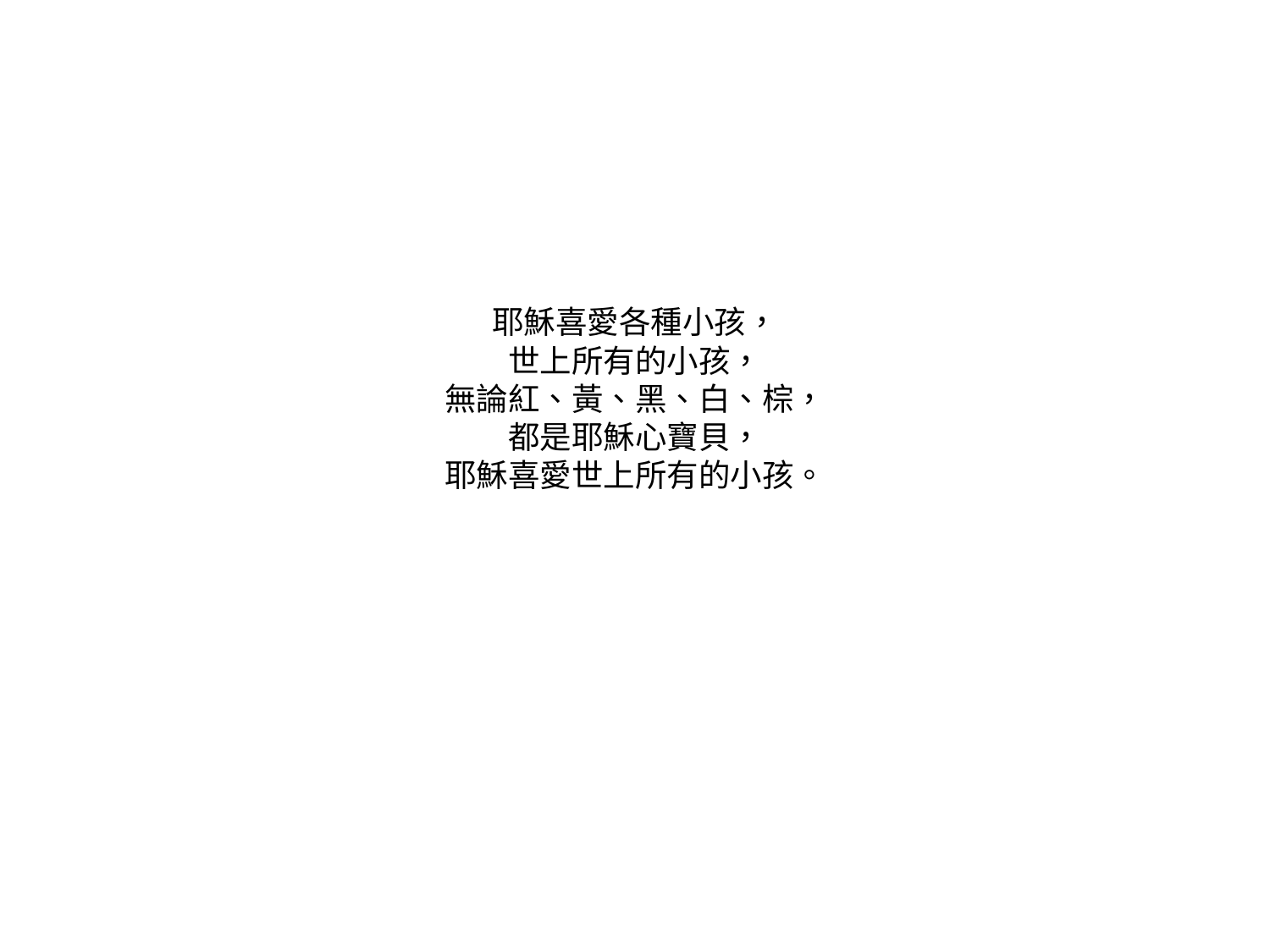

# 耶穌喜愛各種小孩， 世上所有的小孩， 無論紅、黃、黑、白、棕， 都是耶穌心寶貝， 耶穌喜愛世上所有的小孩。